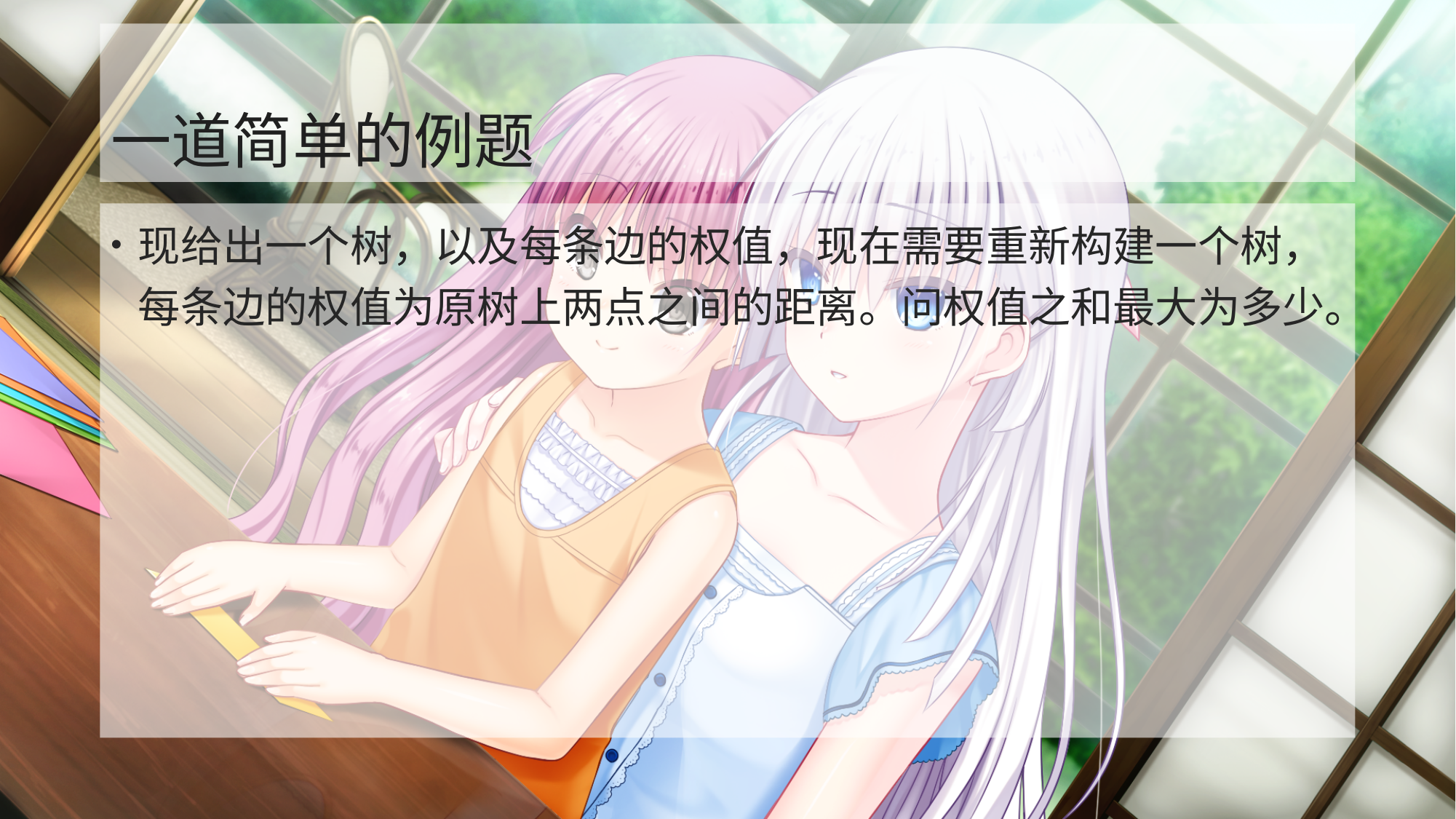

# 一道简单的例题
现给出一个树，以及每条边的权值，现在需要重新构建一个树，每条边的权值为原树上两点之间的距离。问权值之和最大为多少。